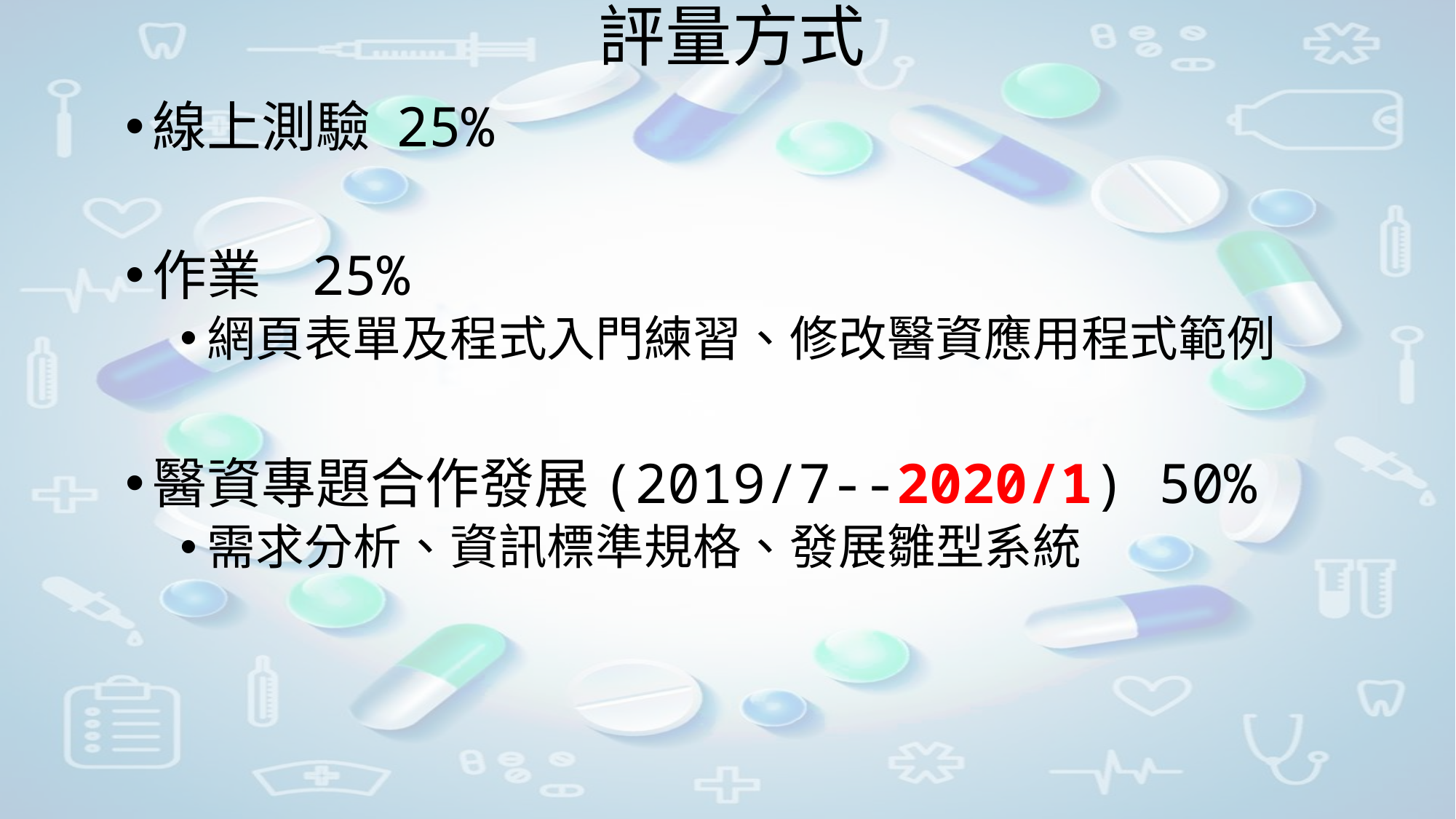

# 評量方式
線上測驗 25%

作業   25%
網頁表單及程式入門練習、修改醫資應用程式範例

醫資專題合作發展(2019/7--2020/1) 50%
需求分析、資訊標準規格、發展雛型系統